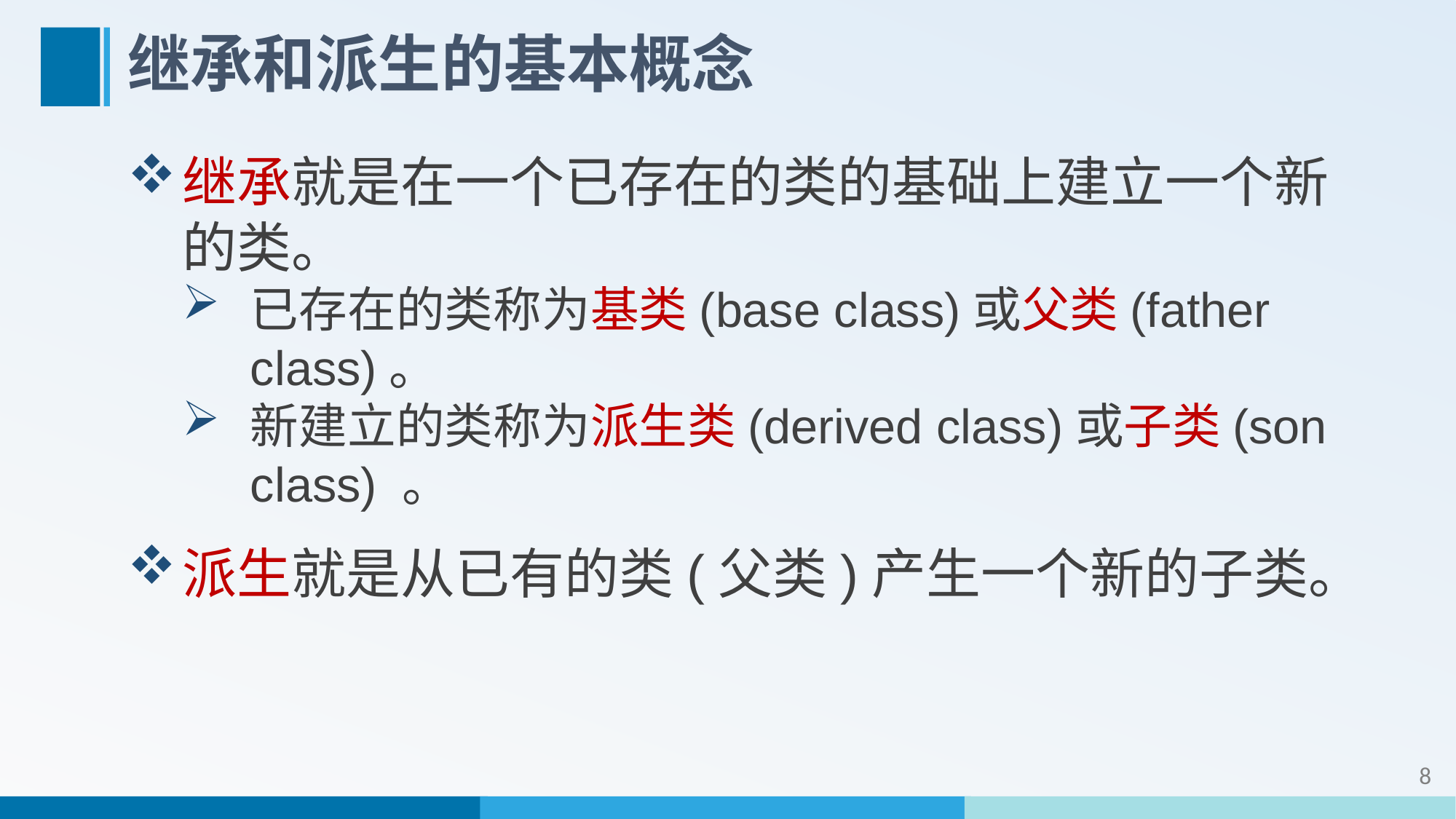

# 继承和派生的基本概念
继承就是在一个已存在的类的基础上建立一个新的类。
已存在的类称为基类(base class)或父类(father class)。
新建立的类称为派生类(derived class)或子类(son class) 。
派生就是从已有的类(父类)产生一个新的子类。